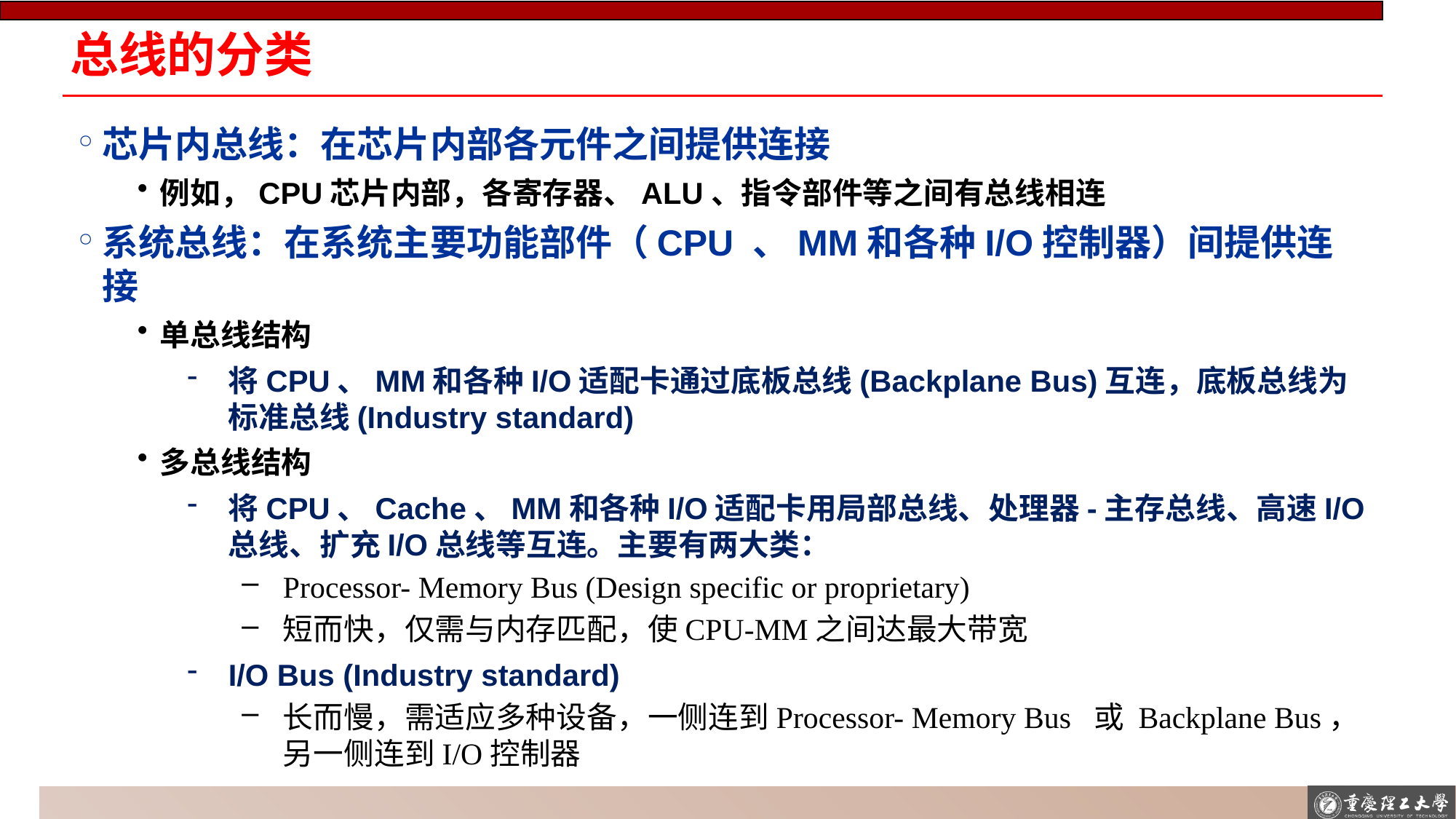

# 总线的分类
芯片内总线：在芯片内部各元件之间提供连接
例如，CPU芯片内部，各寄存器、ALU、指令部件等之间有总线相连
系统总线：在系统主要功能部件（CPU 、MM和各种I/O控制器）间提供连接
单总线结构
将CPU、MM和各种I/O适配卡通过底板总线(Backplane Bus)互连，底板总线为标准总线(Industry standard)
多总线结构
将CPU、Cache、MM和各种I/O适配卡用局部总线、处理器-主存总线、高速I/O总线、扩充I/O总线等互连。主要有两大类：
Processor- Memory Bus (Design specific or proprietary)
短而快，仅需与内存匹配，使CPU-MM之间达最大带宽
I/O Bus (Industry standard)
长而慢，需适应多种设备，一侧连到Processor- Memory Bus  或 Backplane Bus，另一侧连到I/O控制器